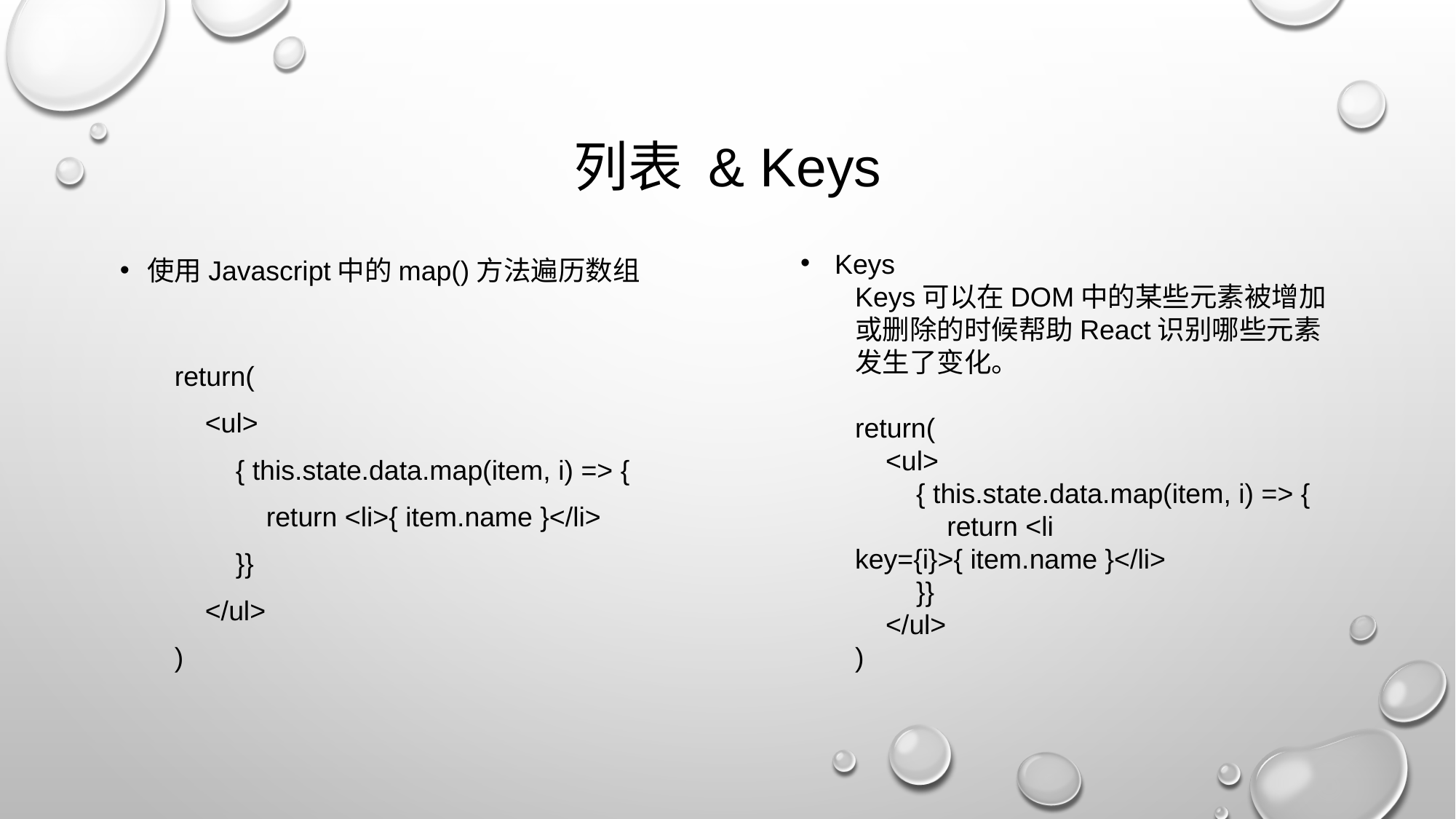

# 列表 & Keys
使用Javascript中的map()方法遍历数组

return(
    <ul>
        { this.state.data.map(item, i) => {
            return <li>{ item.name }</li>
        }}
    </ul>
)
Keys
Keys可以在DOM中的某些元素被增加或删除的时候帮助React识别哪些元素发生了变化。

return(
    <ul>
        { this.state.data.map(item, i) => {
            return <li key={i}>{ item.name }</li>
        }}
    </ul>
)